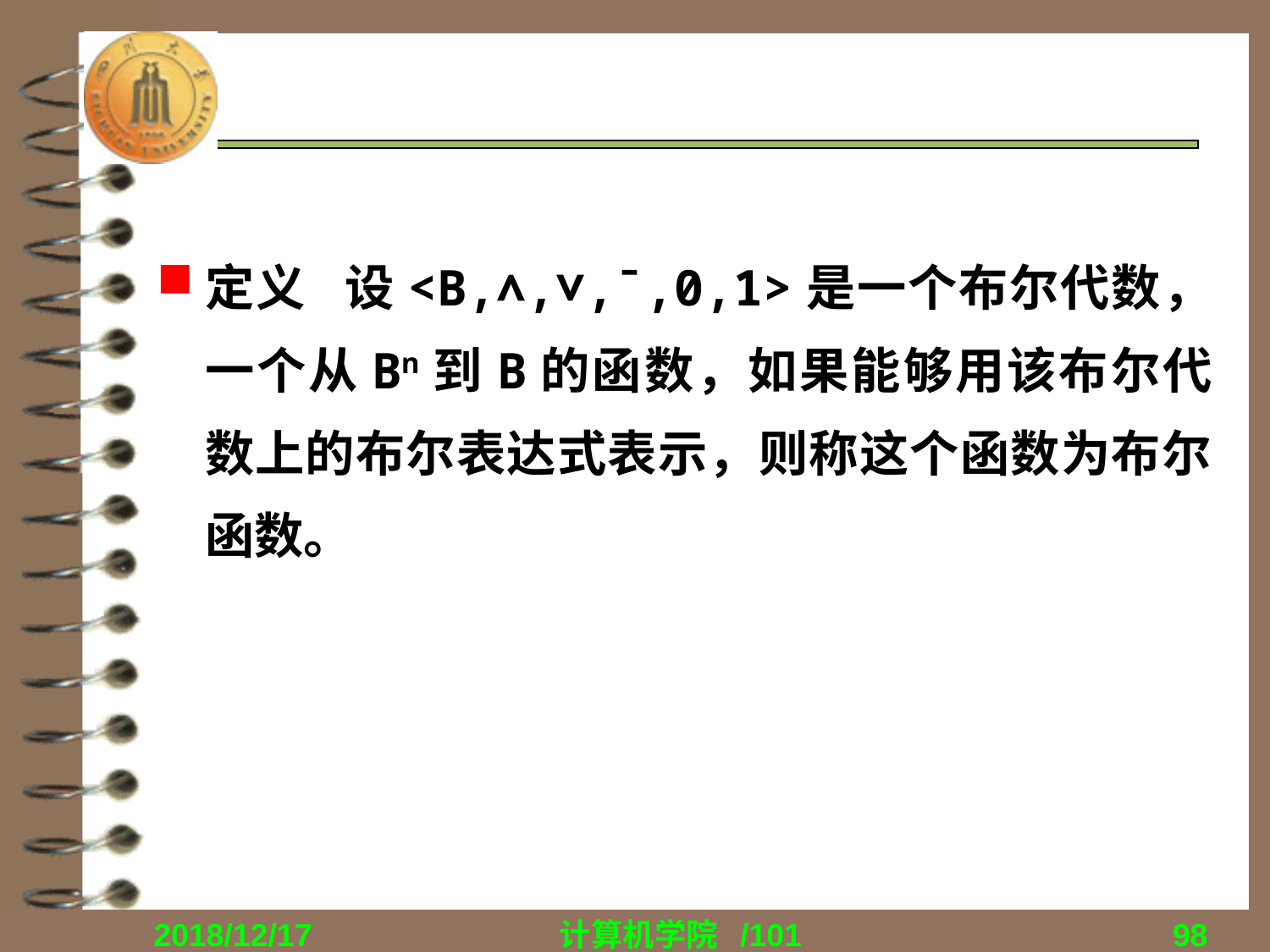

#
定义   设<B,∧,∨,ˉ,0,1>是一个布尔代数，一个从Bn到B的函数，如果能够用该布尔代数上的布尔表达式表示，则称这个函数为布尔函数。
2018/12/17
计算机学院  /101
98